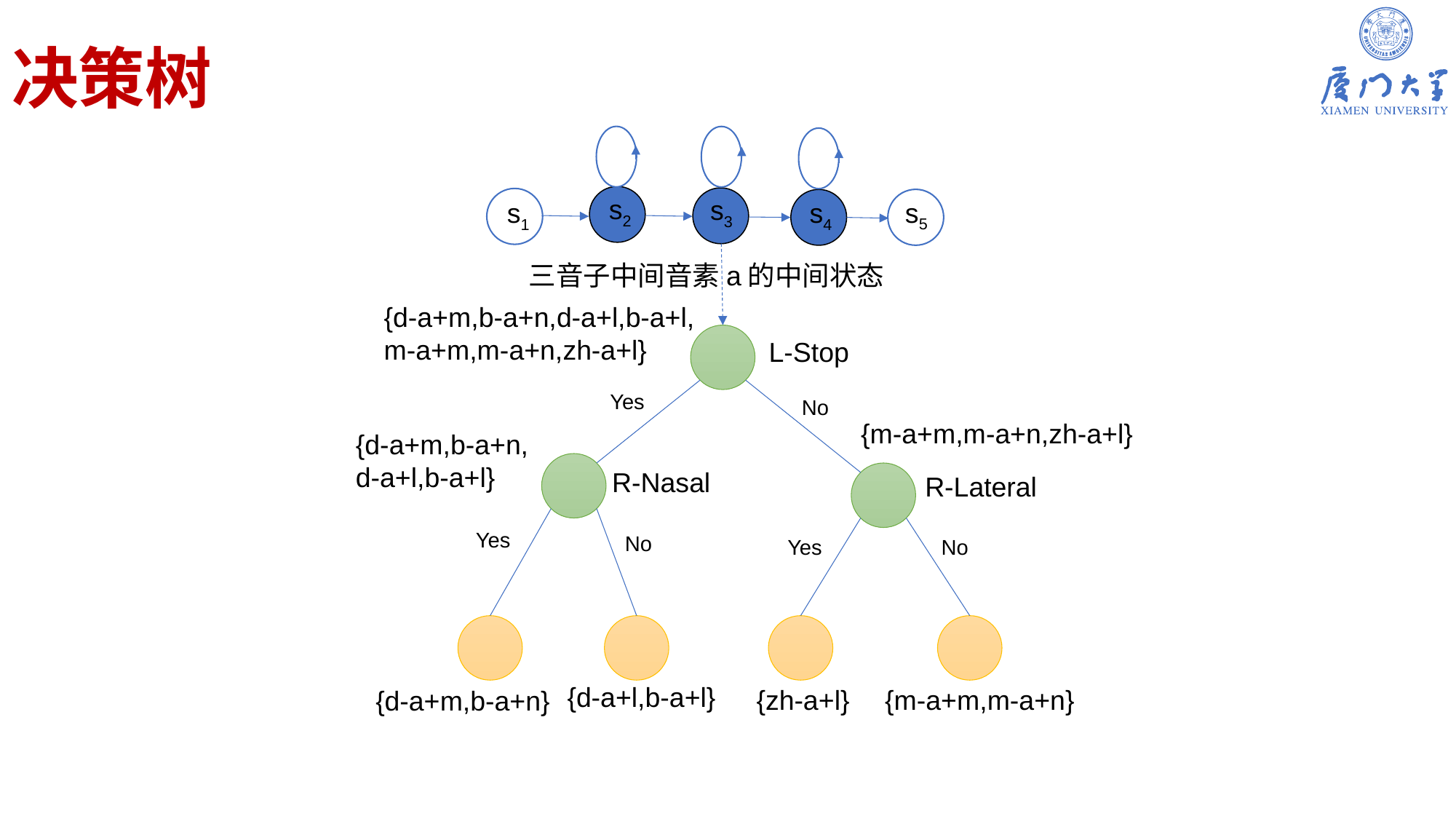

# 决策树

s2
s3

s5
s1
s4
三音子中间音素a的中间状态

L-Stop
Yes
No

R-Nasal

R-Lateral
Yes
No
Yes
No

{d-a+m,b-a+n}
{d-a+m,b-a+n,d-a+l,b-a+l,
m-a+m,m-a+n,zh-a+l}
{m-a+m,m-a+n,zh-a+l}
{d-a+m,b-a+n,
d-a+l,b-a+l}
{d-a+l,b-a+l}
{zh-a+l}
{m-a+m,m-a+n}